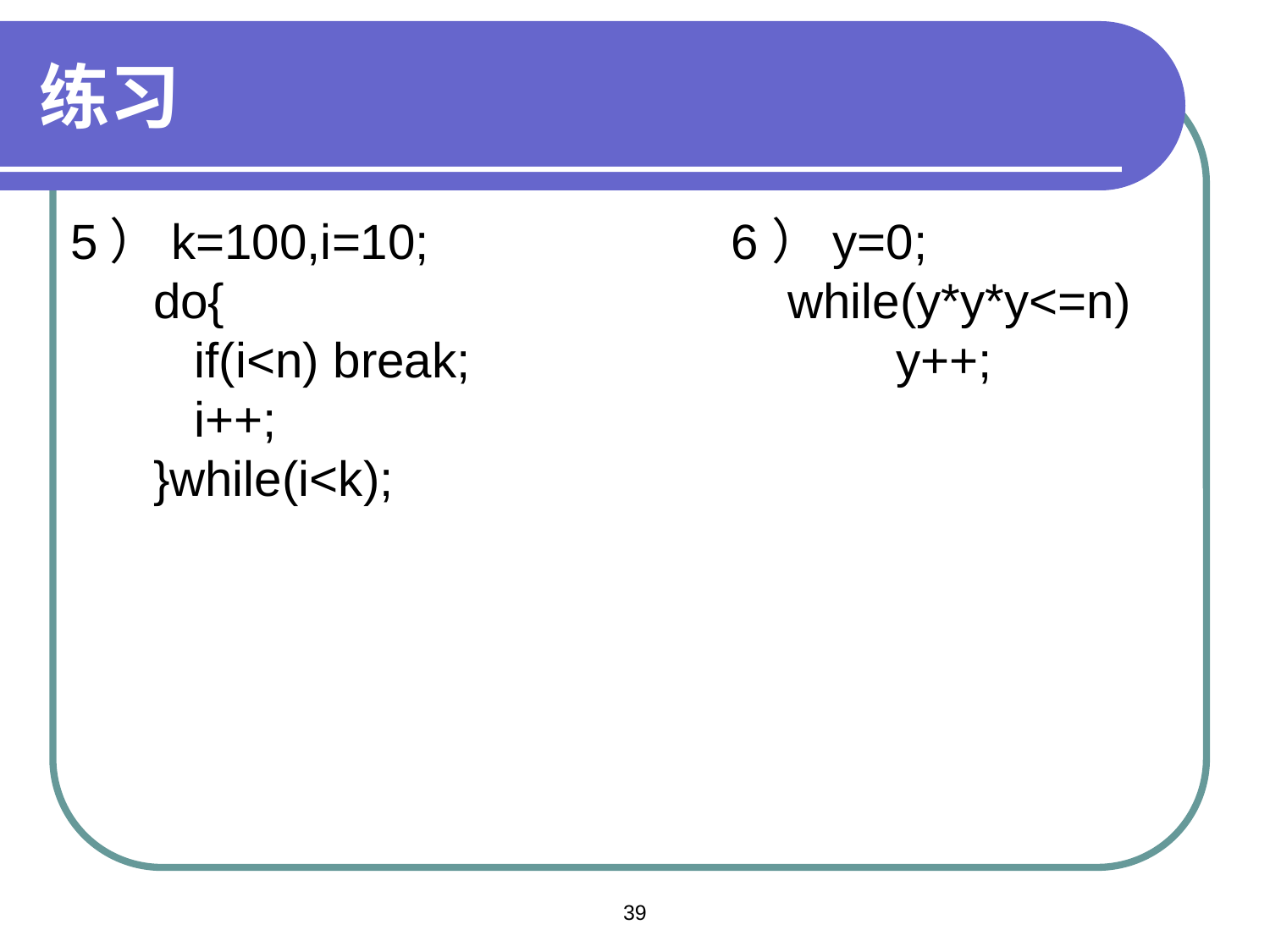

练习
5）k=100,i=10;                      6）y=0;
      do{                                         while(y*y*y<=n)
         if(i<n) break;                               y++;
         i++;
      }while(i<k);

39